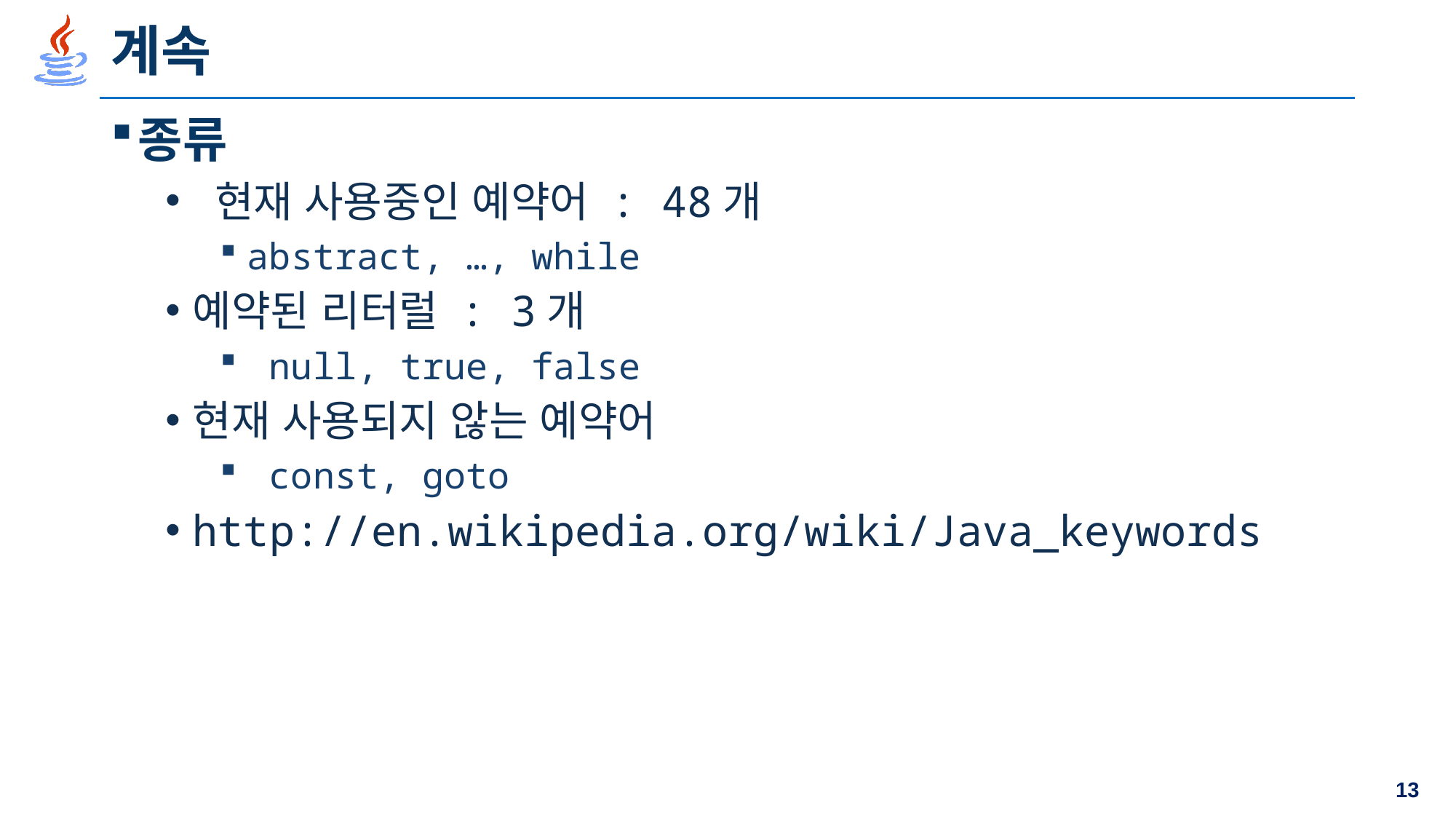

# 계속
종류
 현재 사용중인 예약어 : 48개
abstract, …, while
예약된 리터럴 : 3개
 null, true, false
현재 사용되지 않는 예약어
 const, goto
http://en.wikipedia.org/wiki/Java_keywords
13